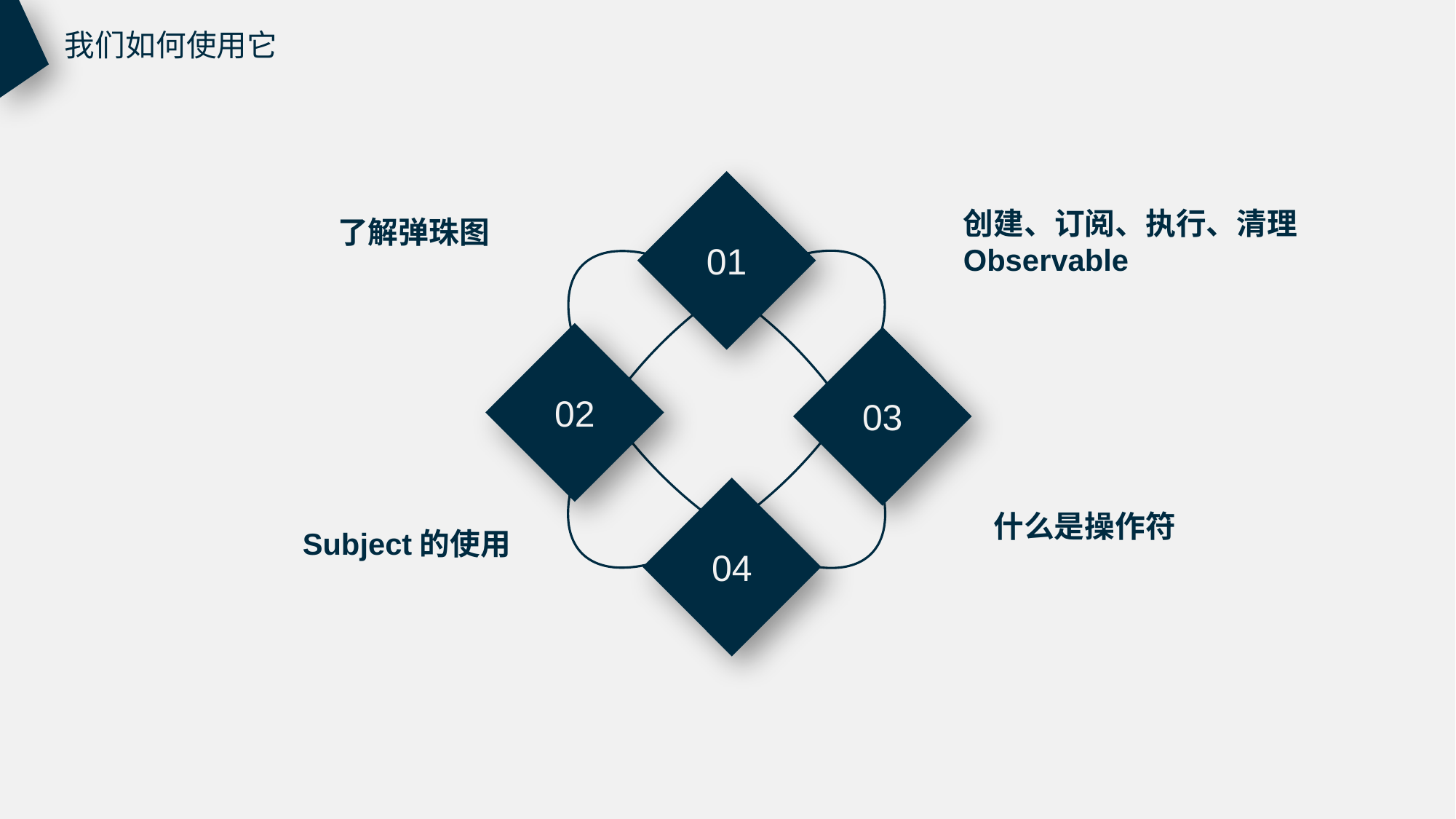

我们如何使用它
01
创建、订阅、执行、清理Observable
了解弹珠图

02
03
04
什么是操作符
Subject的使用